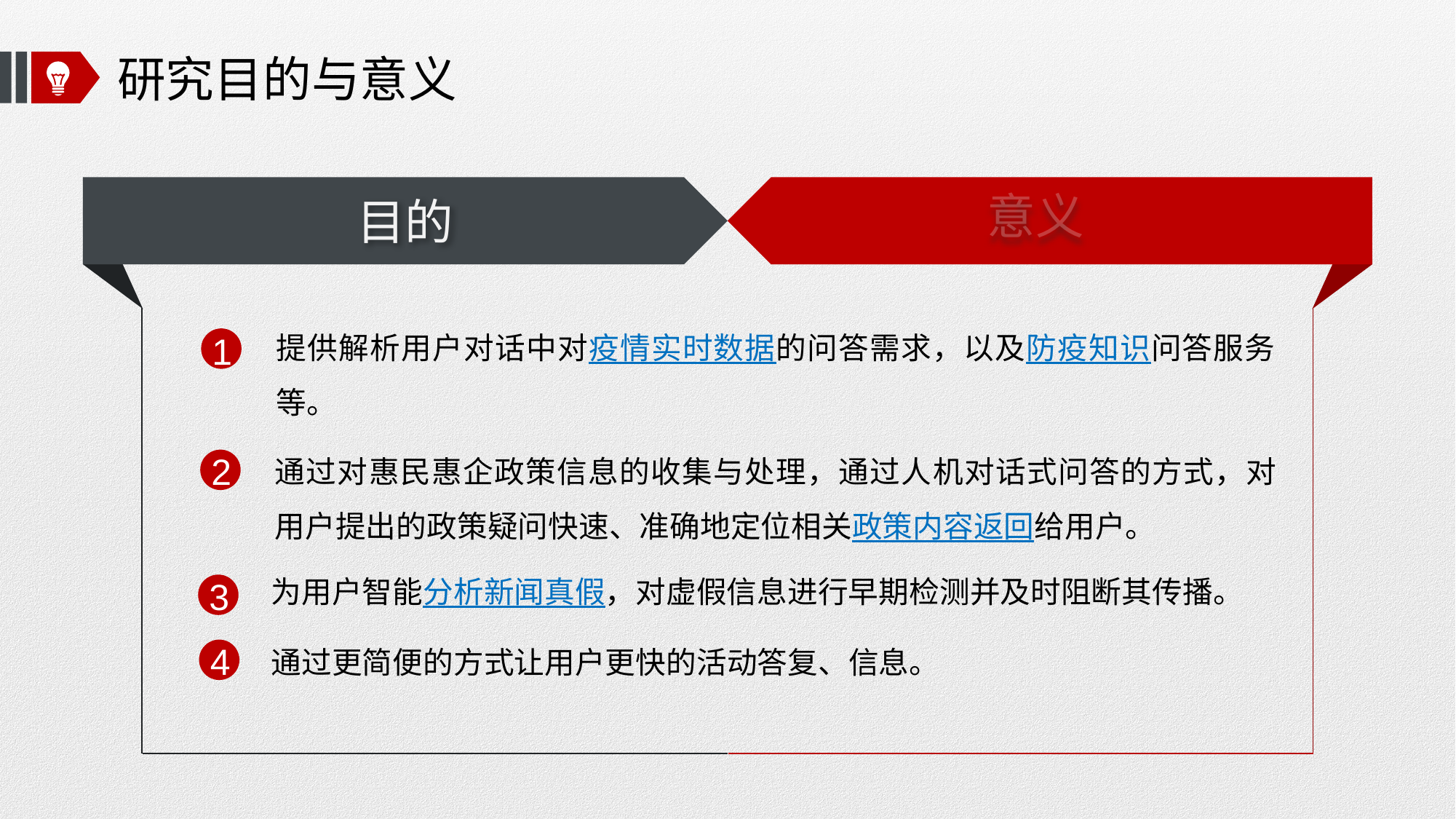

# 研究目的与意义

目的

意义
提供解析用户对话中对疫情实时数据的问答需求，以及防疫知识问答服务等。

1
通过对惠民惠企政策信息的收集与处理，通过人机对话式问答的方式，对用户提出的政策疑问快速、准确地定位相关政策内容返回给用户。
2

3

为用户智能分析新闻真假，对虚假信息进行早期检测并及时阻断其传播。
4

通过更简便的方式让用户更快的活动答复、信息。